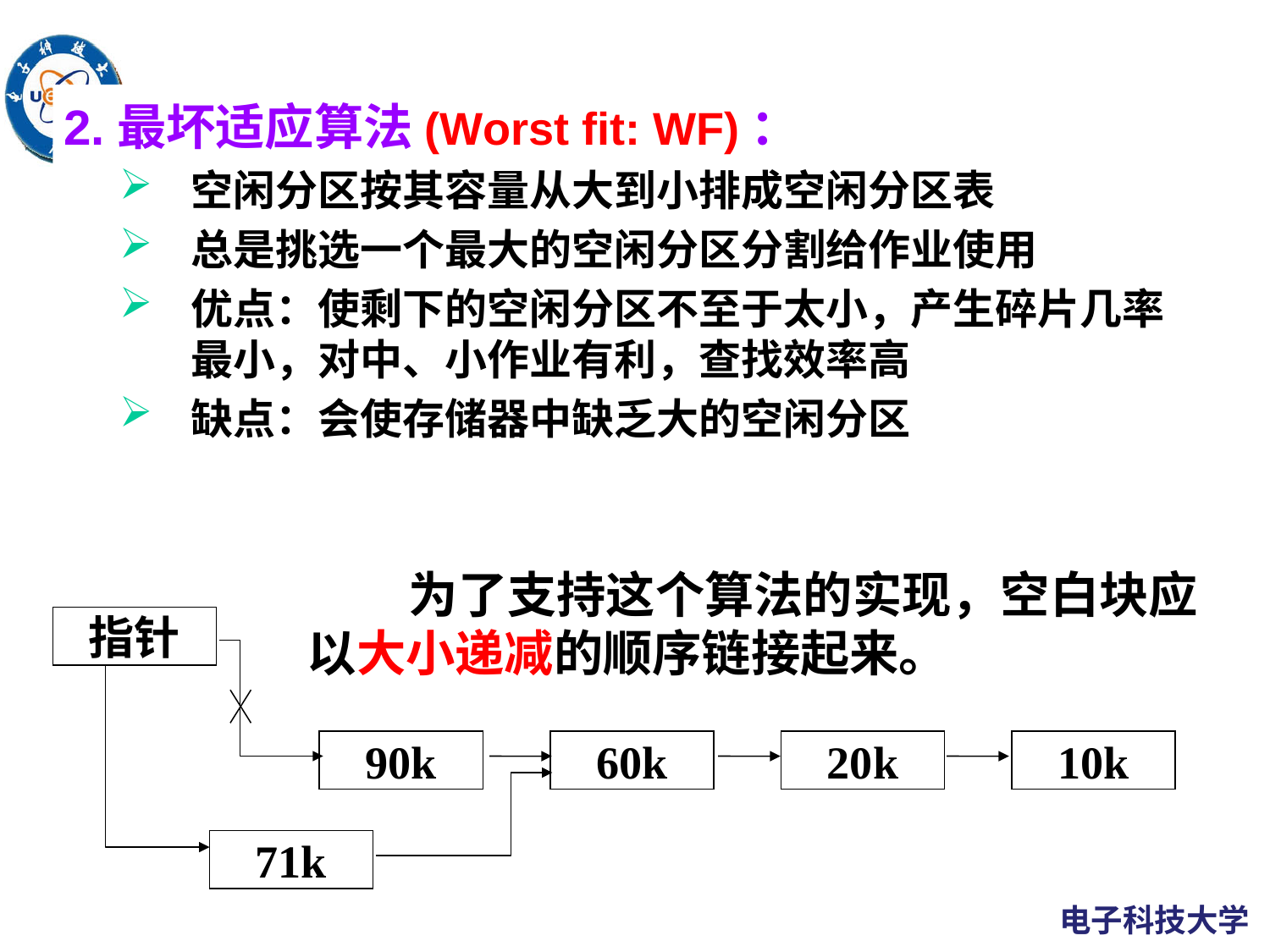

2.最坏适应算法(Worst fit: WF)：
空闲分区按其容量从大到小排成空闲分区表
总是挑选一个最大的空闲分区分割给作业使用
优点：使剩下的空闲分区不至于太小，产生碎片几率最小，对中、小作业有利，查找效率高
缺点：会使存储器中缺乏大的空闲分区

        为了支持这个算法的实现，空白块应以大小递减的顺序链接起来。
指针

90k
60k
20k
10k

71k